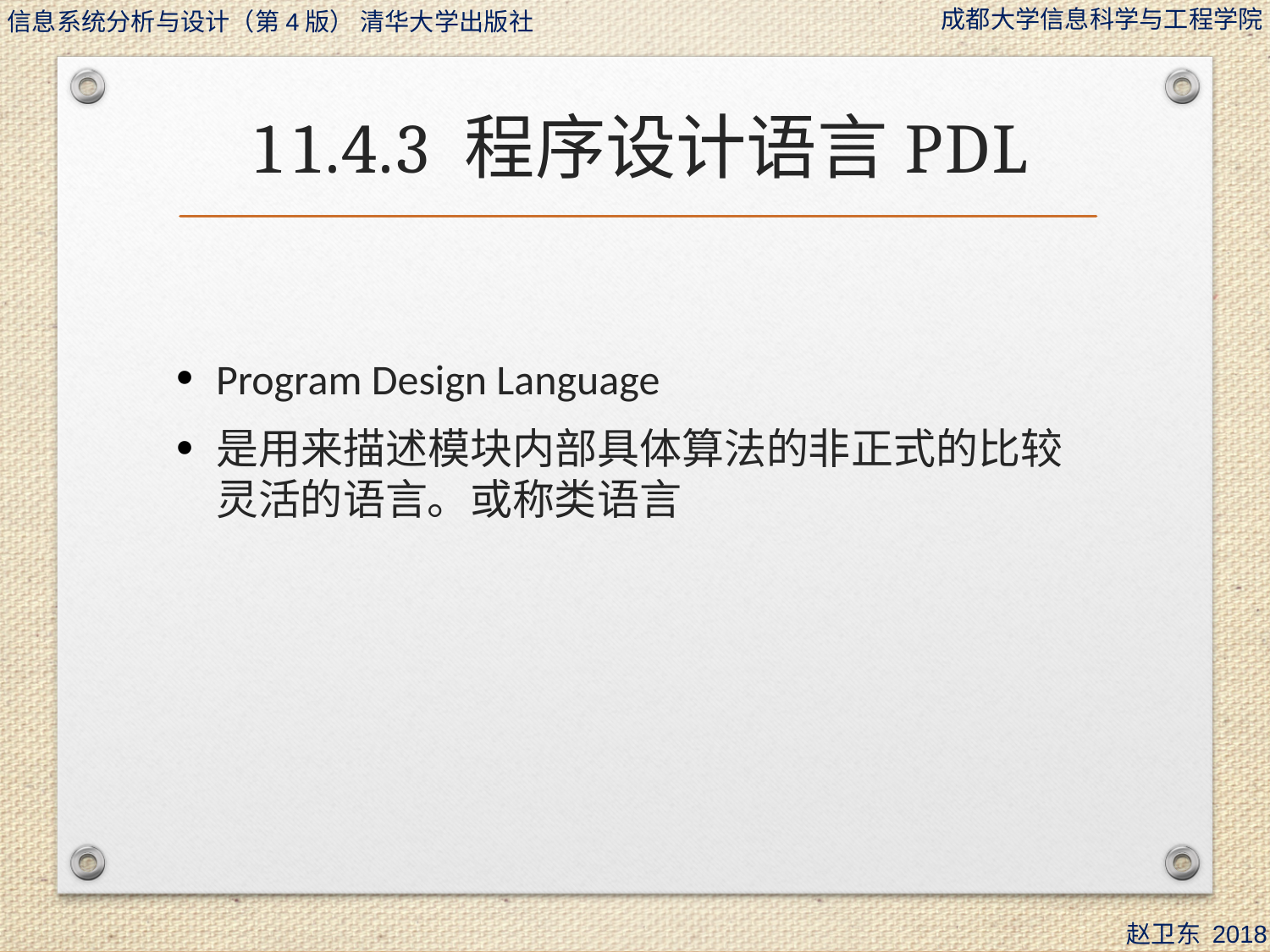

# 11.4.3 程序设计语言PDL
Program Design Language
是用来描述模块内部具体算法的非正式的比较灵活的语言。或称类语言